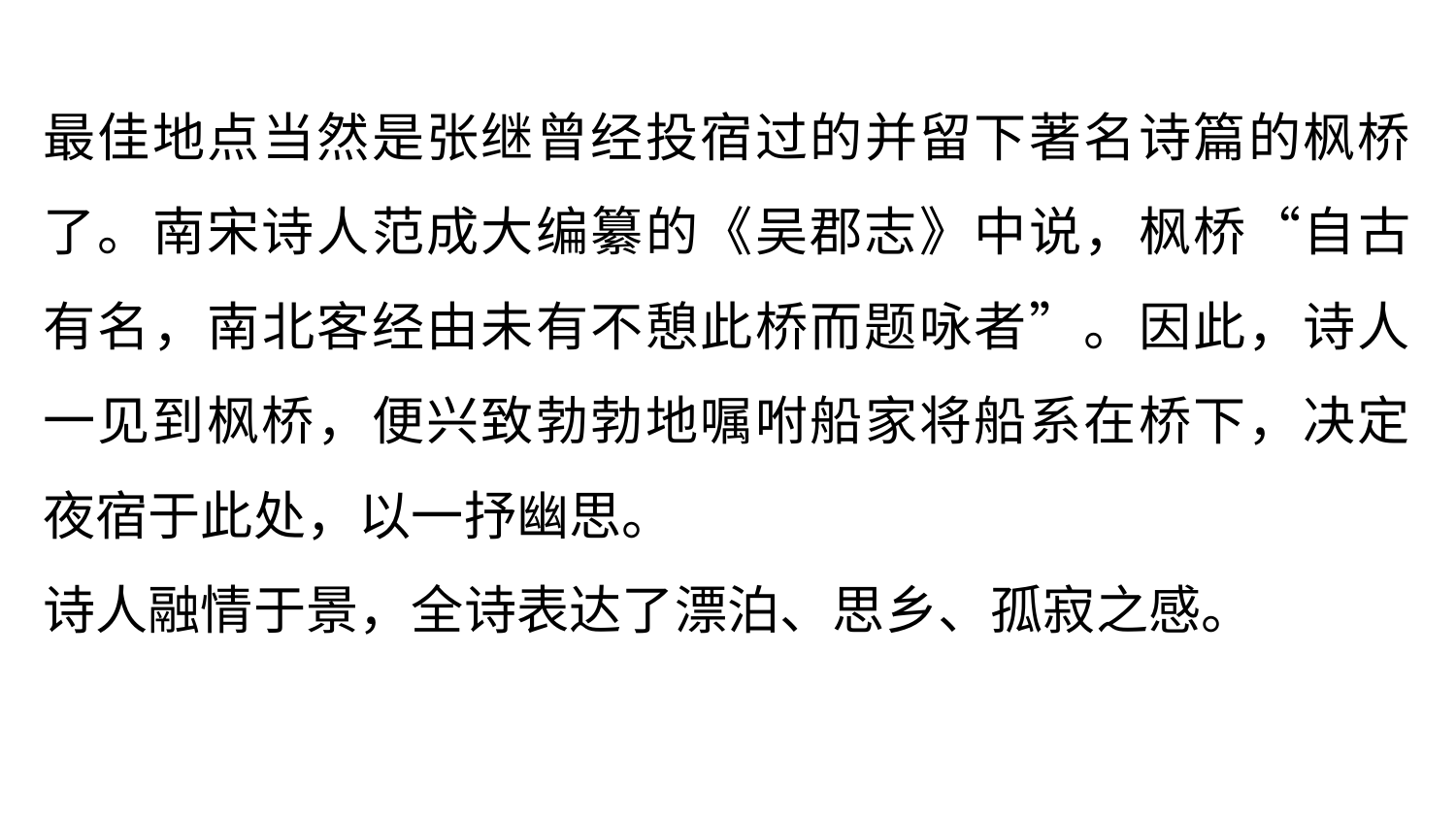

最佳地点当然是张继曾经投宿过的并留下著名诗篇的枫桥了。南宋诗人范成大编纂的《吴郡志》中说，枫桥“自古有名，南北客经由未有不憩此桥而题咏者”。因此，诗人一见到枫桥，便兴致勃勃地嘱咐船家将船系在桥下，决定夜宿于此处，以一抒幽思。
诗人融情于景，全诗表达了漂泊、思乡、孤寂之感。